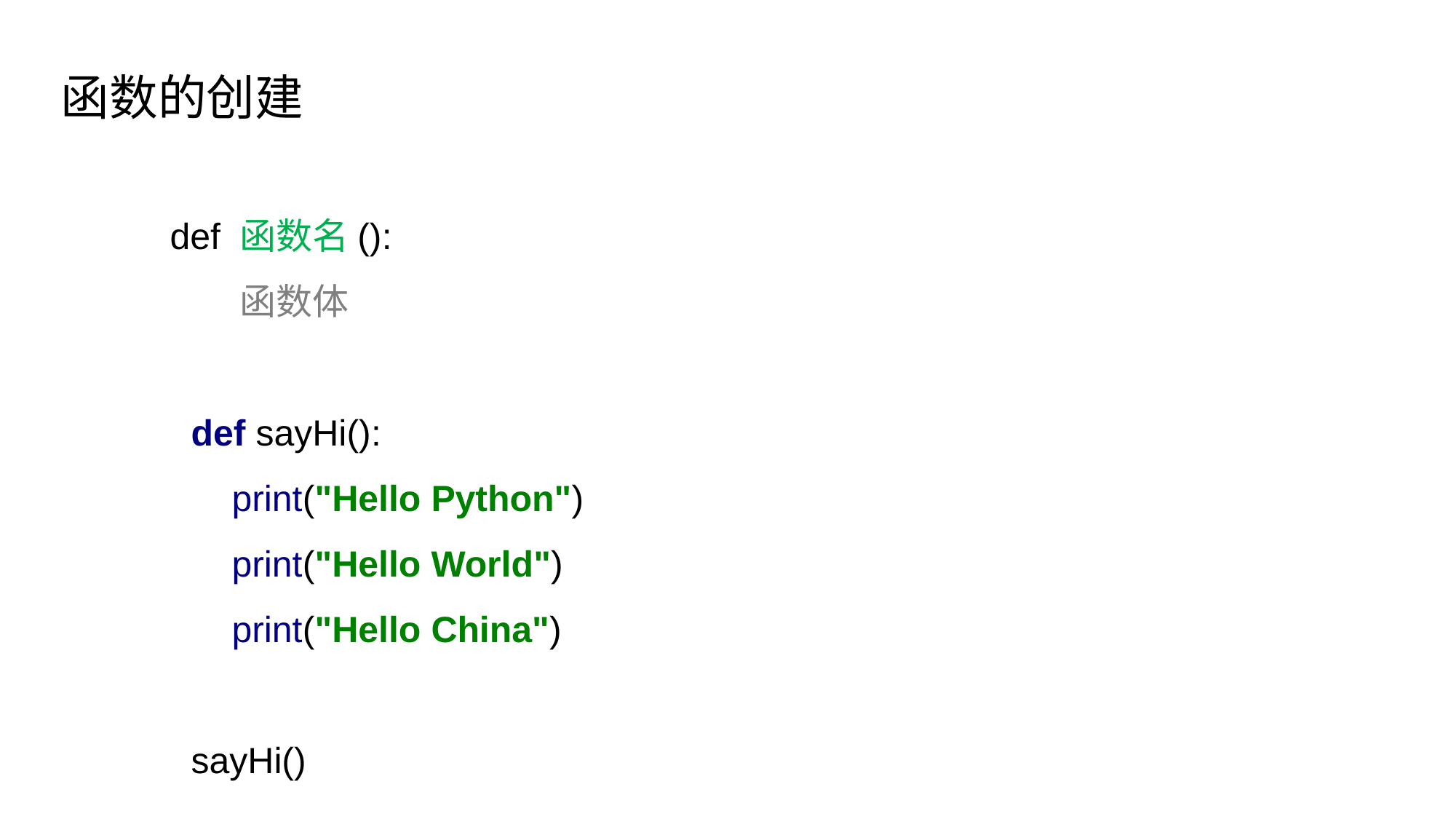

函数的创建
 	def 函数名():
   	      函数体
def sayHi():
    print("Hello Python")
    print("Hello World")
    print("Hello China")
sayHi()